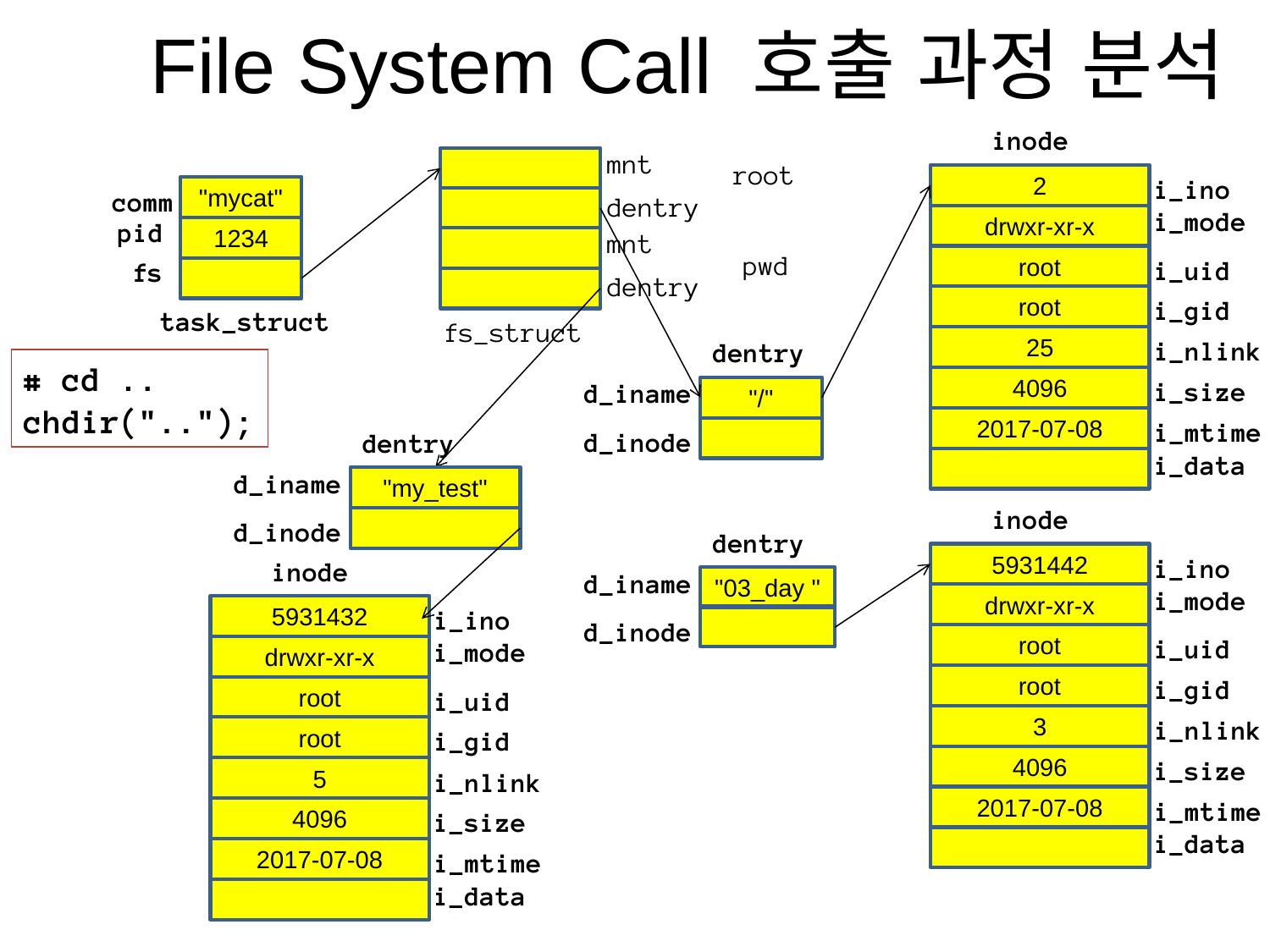

# File System Call 호출 과정 분석
inode
mnt

root
2
i_ino
"mycat"
comm
dentry

i_mode
drwxr-xr-x
pid
1234
mnt

pwd
root
i_uid
fs

dentry

root
i_gid
task_struct
fs_struct
25
i_nlink
dentry
# cd ..
chdir("..");
4096
i_size
d_iname
"/"
2017-07-08
i_mtime
d_inode

dentry
i_data

d_iname
"my_test"
inode
d_inode

dentry
5931442
i_ino
inode
d_iname
"03_day "
i_mode
drwxr-xr-x
5931432
i_ino
d_inode

root
i_uid
i_mode
drwxr-xr-x
root
i_gid
root
i_uid
3
i_nlink
root
i_gid
4096
i_size
5
i_nlink
2017-07-08
i_mtime
4096
i_size
i_data

2017-07-08
i_mtime
i_data